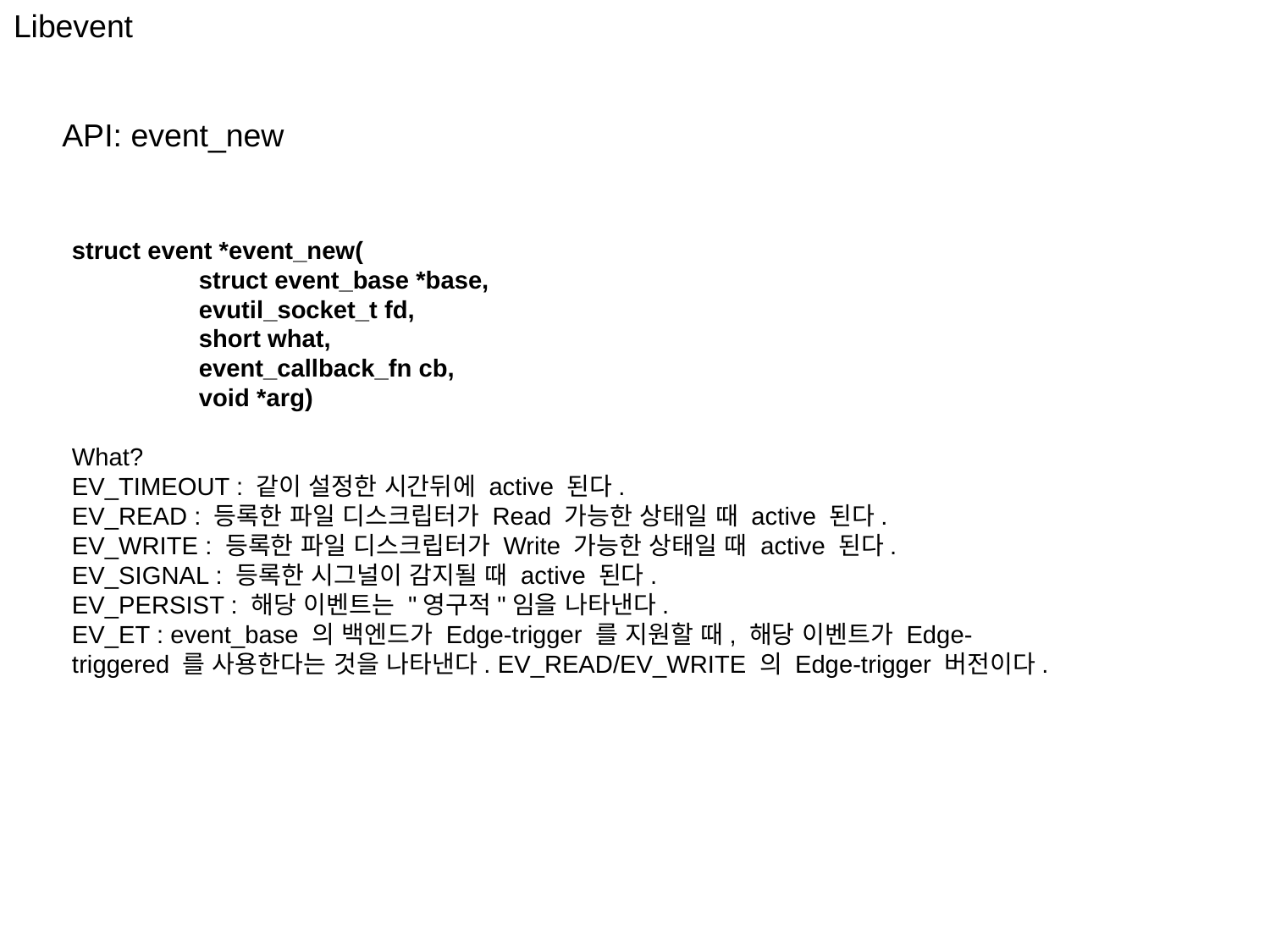

Libevent
API: event_new
struct event *event_new(
	struct event_base *base,
    	evutil_socket_t fd,
    	short what,
    	event_callback_fn cb,
    	void *arg)

What?
EV_TIMEOUT : 같이 설정한 시간뒤에 active 된다.
EV_READ : 등록한 파일 디스크립터가 Read 가능한 상태일 때 active 된다.
EV_WRITE : 등록한 파일 디스크립터가 Write 가능한 상태일 때 active 된다.
EV_SIGNAL : 등록한 시그널이 감지될 때 active 된다.
EV_PERSIST : 해당 이벤트는 "영구적"임을 나타낸다.
EV_ET : event_base 의 백엔드가 Edge-trigger 를 지원할 때, 해당 이벤트가 Edge-triggered 를 사용한다는 것을 나타낸다. EV_READ/EV_WRITE 의 Edge-trigger 버전이다.